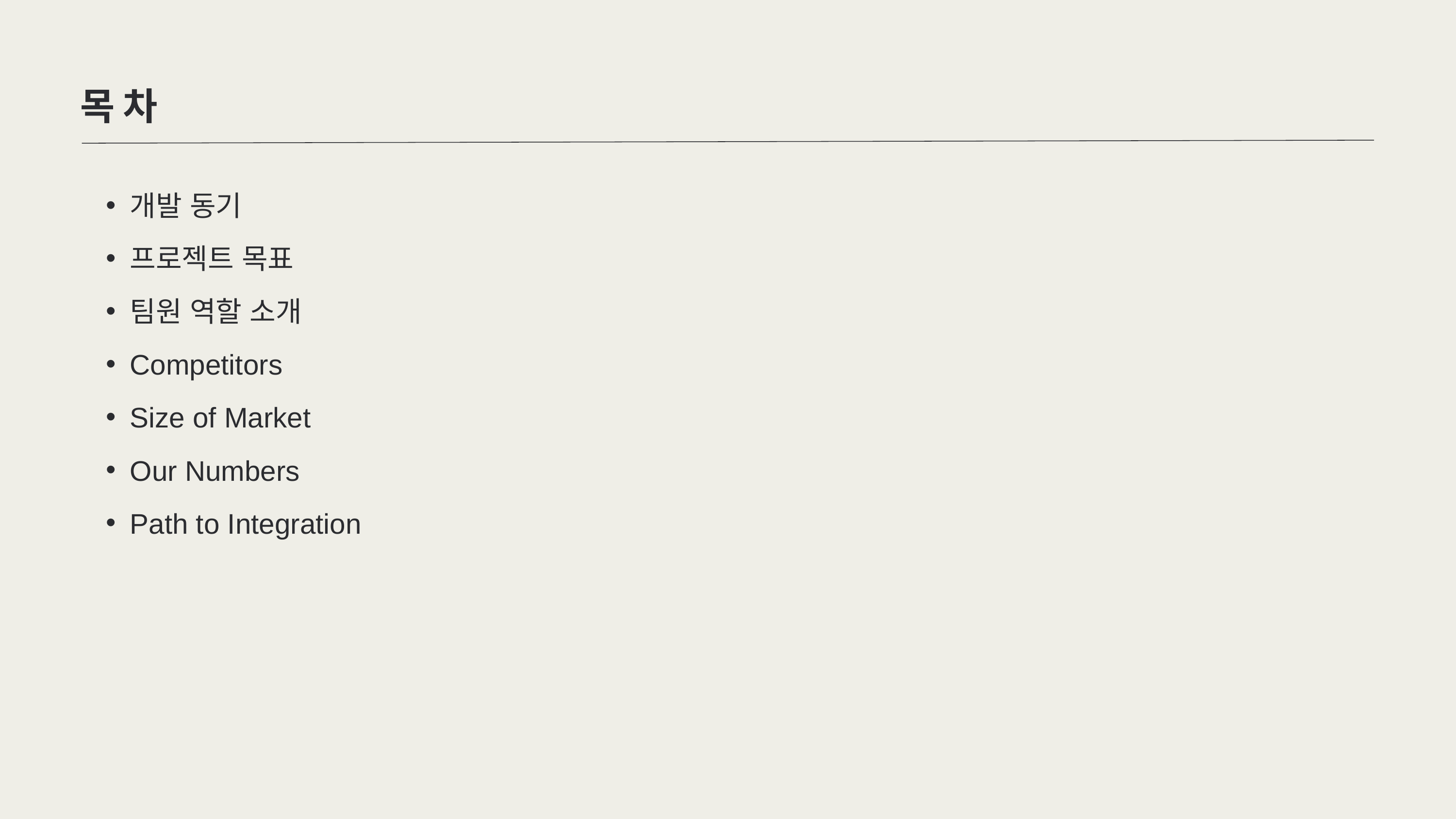

목차

개발 동기
프로젝트 목표
팀원 역할 소개
Competitors
Size of Market
Our Numbers
Path to Integration